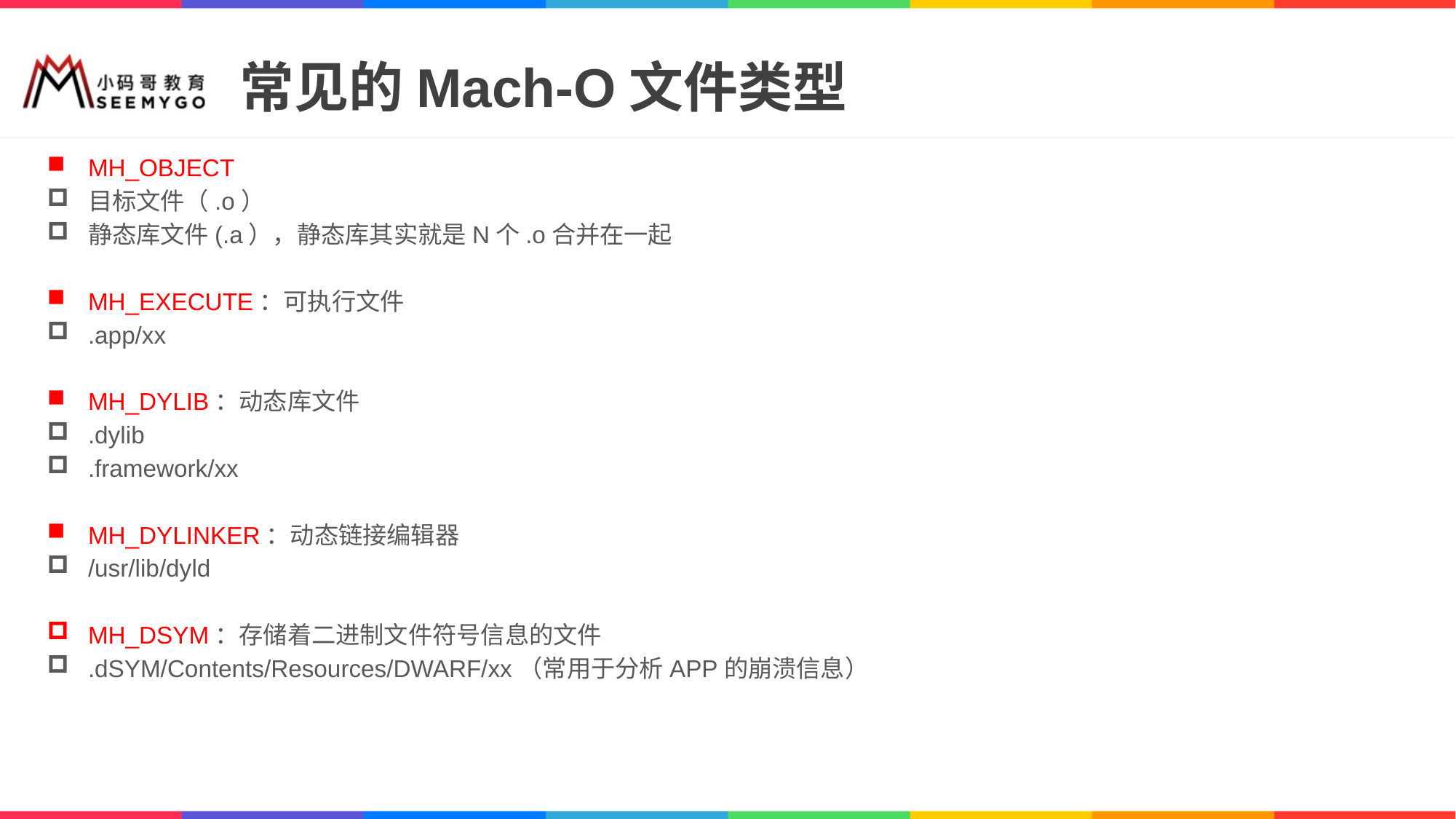

# 常见的Mach-O文件类型
MH_OBJECT
目标文件（.o）
静态库文件(.a），静态库其实就是N个.o合并在一起

MH_EXECUTE：可执行文件
.app/xx

MH_DYLIB：动态库文件
.dylib
.framework/xx

MH_DYLINKER：动态链接编辑器
/usr/lib/dyld

MH_DSYM：存储着二进制文件符号信息的文件
.dSYM/Contents/Resources/DWARF/xx（常用于分析APP的崩溃信息）